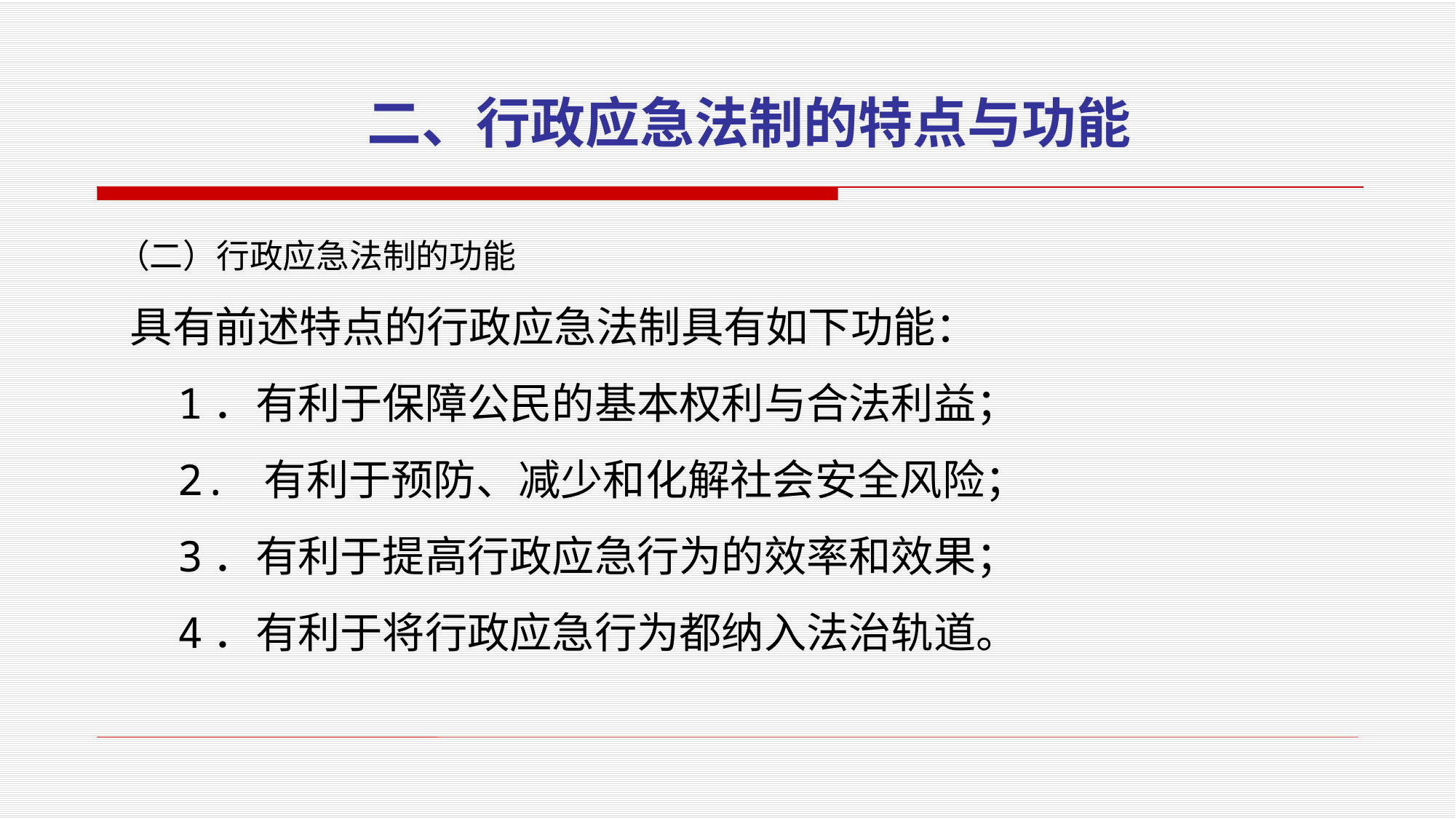

#
二、行政应急法制的特点与功能
 （二）行政应急法制的功能
  具有前述特点的行政应急法制具有如下功能：
   1．有利于保障公民的基本权利与合法利益；
   2. 有利于预防、减少和化解社会安全风险；
   3．有利于提高行政应急行为的效率和效果；
   4．有利于将行政应急行为都纳入法治轨道。